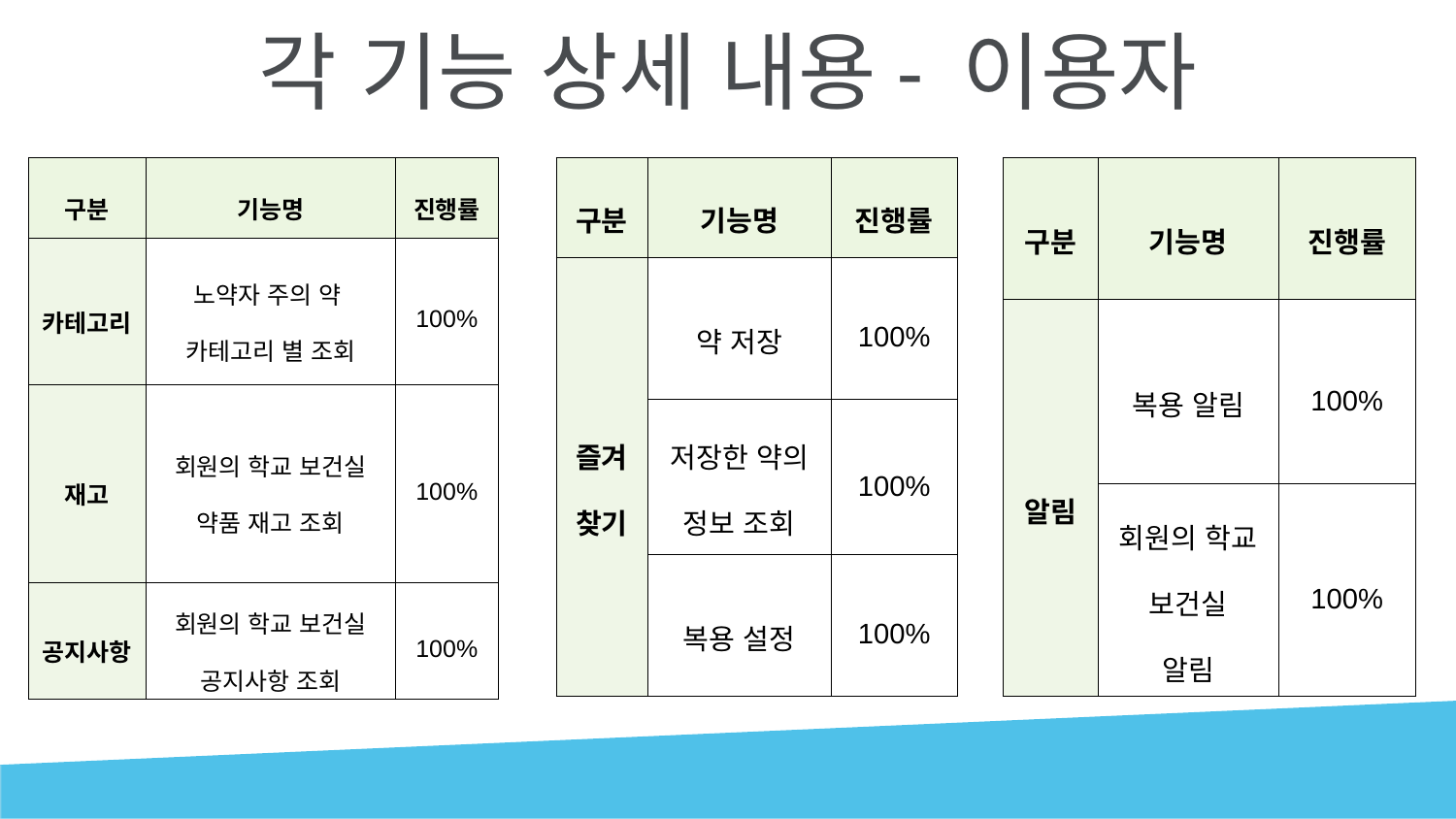

# 각 기능 상세 내용- 이용자
| 구분 | 기능명 | 진행률 |
| --- | --- | --- |
| 카테고리 | 노약자 주의 약 카테고리 별 조회 | 100% |
| 재고 | 회원의 학교 보건실 약품 재고 조회 | 100% |
| 공지사항 | 회원의 학교 보건실 공지사항 조회 | 100% |
| 구분 | 기능명 | 진행률 |
| --- | --- | --- |
| 알림 | 복용 알림 | 100% |
|  | 회원의 학교 보건실 알림 | 100% |
| 구분 | 기능명 | 진행률 |
| --- | --- | --- |
| 즐겨찾기 | 약 저장 | 100% |
|  | 저장한 약의 정보 조회 | 100% |
|  | 복용 설정 | 100% |